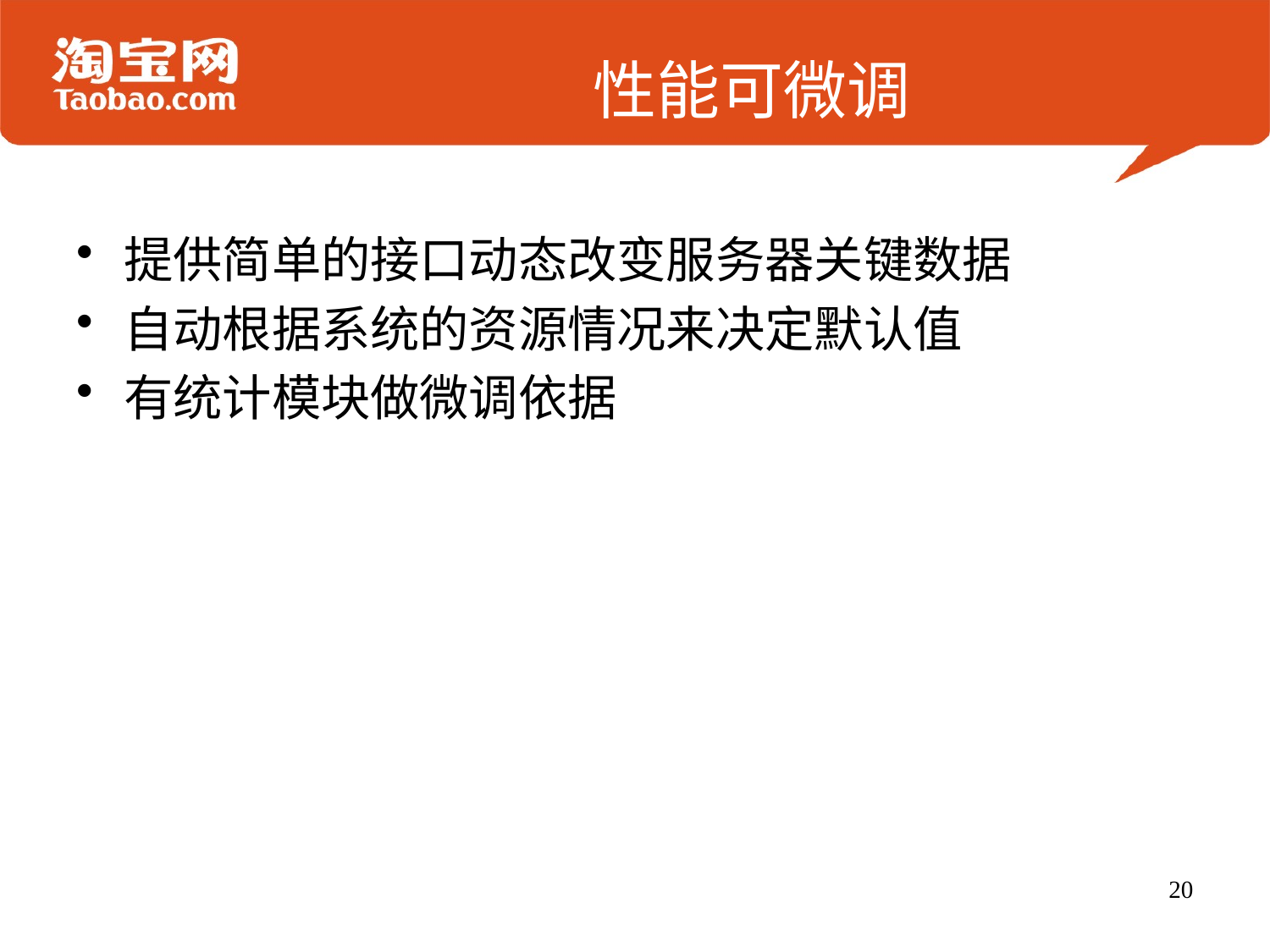

# 性能可微调
提供简单的接口动态改变服务器关键数据
自动根据系统的资源情况来决定默认值
有统计模块做微调依据
20